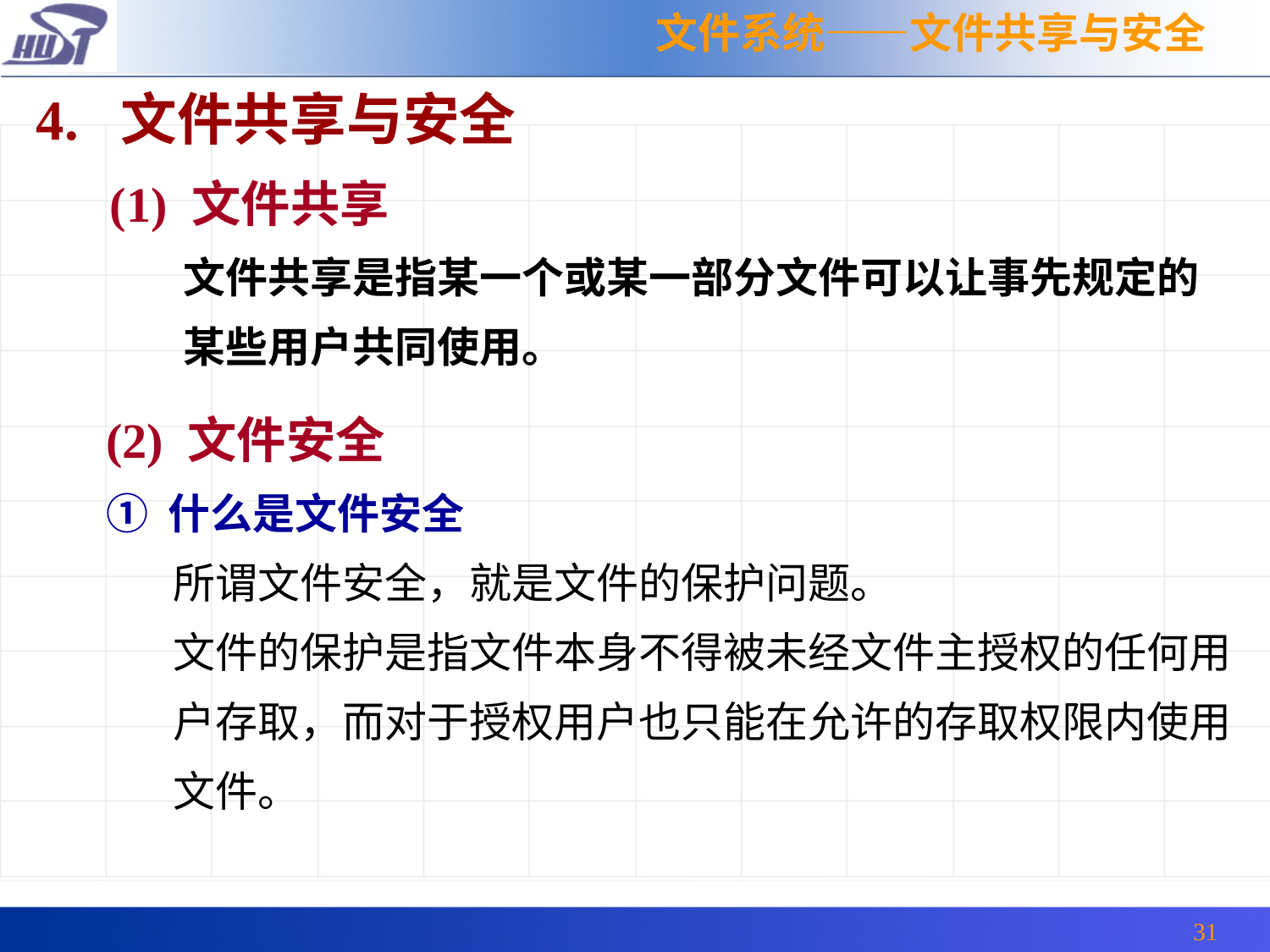

文件系统——文件共享与安全
4.  文件共享与安全
      (1) 文件共享
      文件共享是指某一个或某一部分文件可以让事先规定的
      某些用户共同使用。
(2) 文件安全
① 什么是文件安全
      所谓文件安全，就是文件的保护问题。
      文件的保护是指文件本身不得被未经文件主授权的任何用
      户存取，而对于授权用户也只能在允许的存取权限内使用
      文件。
31